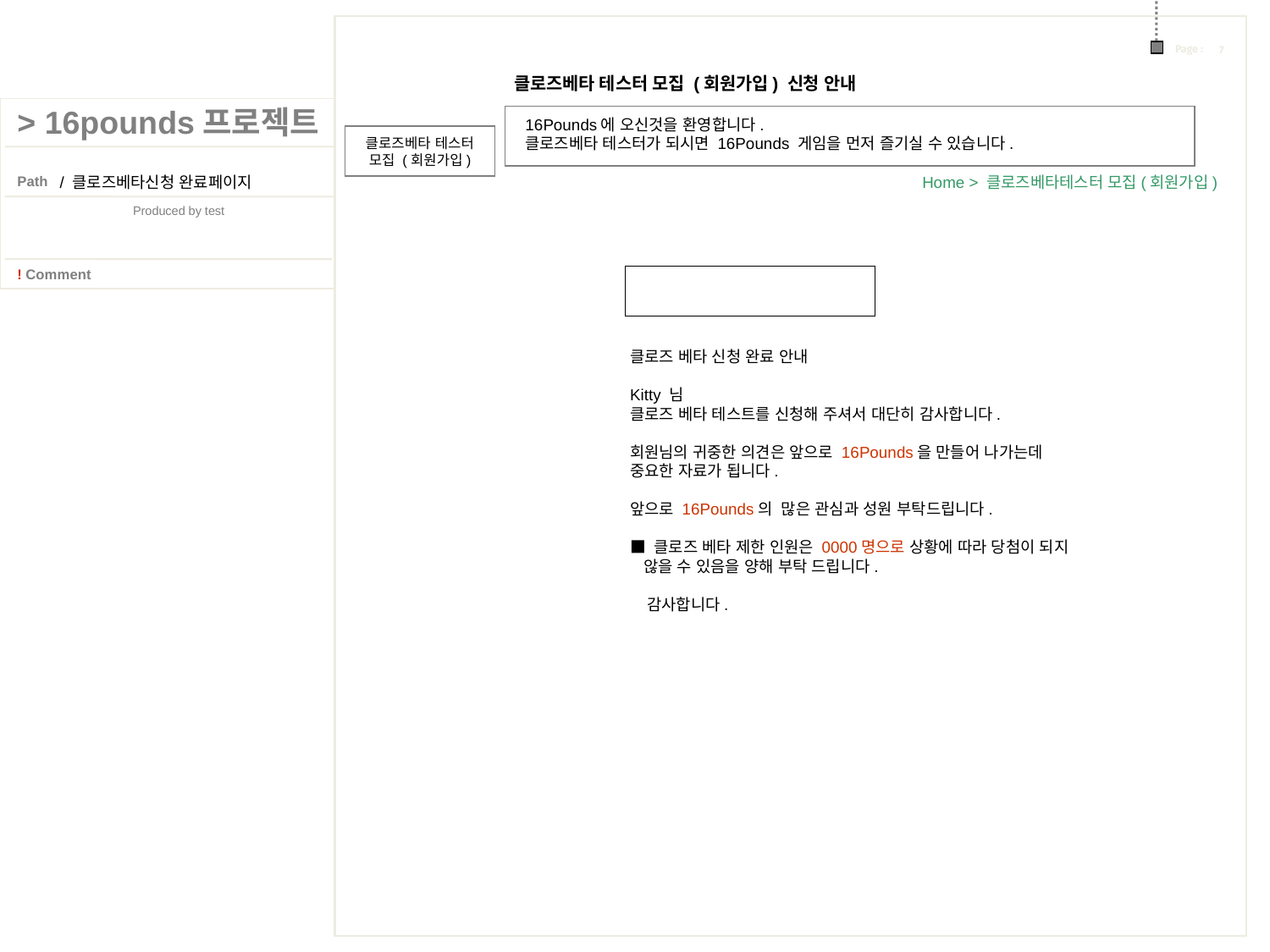

클로즈베타 테스터 모집 (회원가입) 신청 안내

16Pounds에 오신것을 환영합니다.
클로즈베타 테스터가 되시면 16Pounds 게임을 먼저 즐기실 수 있습니다.
클로즈베타 테스터
모집 (회원가입)
/ 클로즈베타신청 완료페이지
Home > 클로즈베타테스터 모집(회원가입)

클로즈 베타 신청 완료 안내

Kitty 님
클로즈 베타 테스트를 신청해 주셔서 대단히 감사합니다.

회원님의 귀중한 의견은 앞으로 16Pounds을 만들어 나가는데
중요한 자료가 됩니다.

앞으로 16Pounds의  많은 관심과 성원 부탁드립니다.

■ 클로즈 베타 제한 인원은 0000명으로 상황에 따라 당첨이 되지
   않을 수 있음을 양해 부탁 드립니다.

   감사합니다.